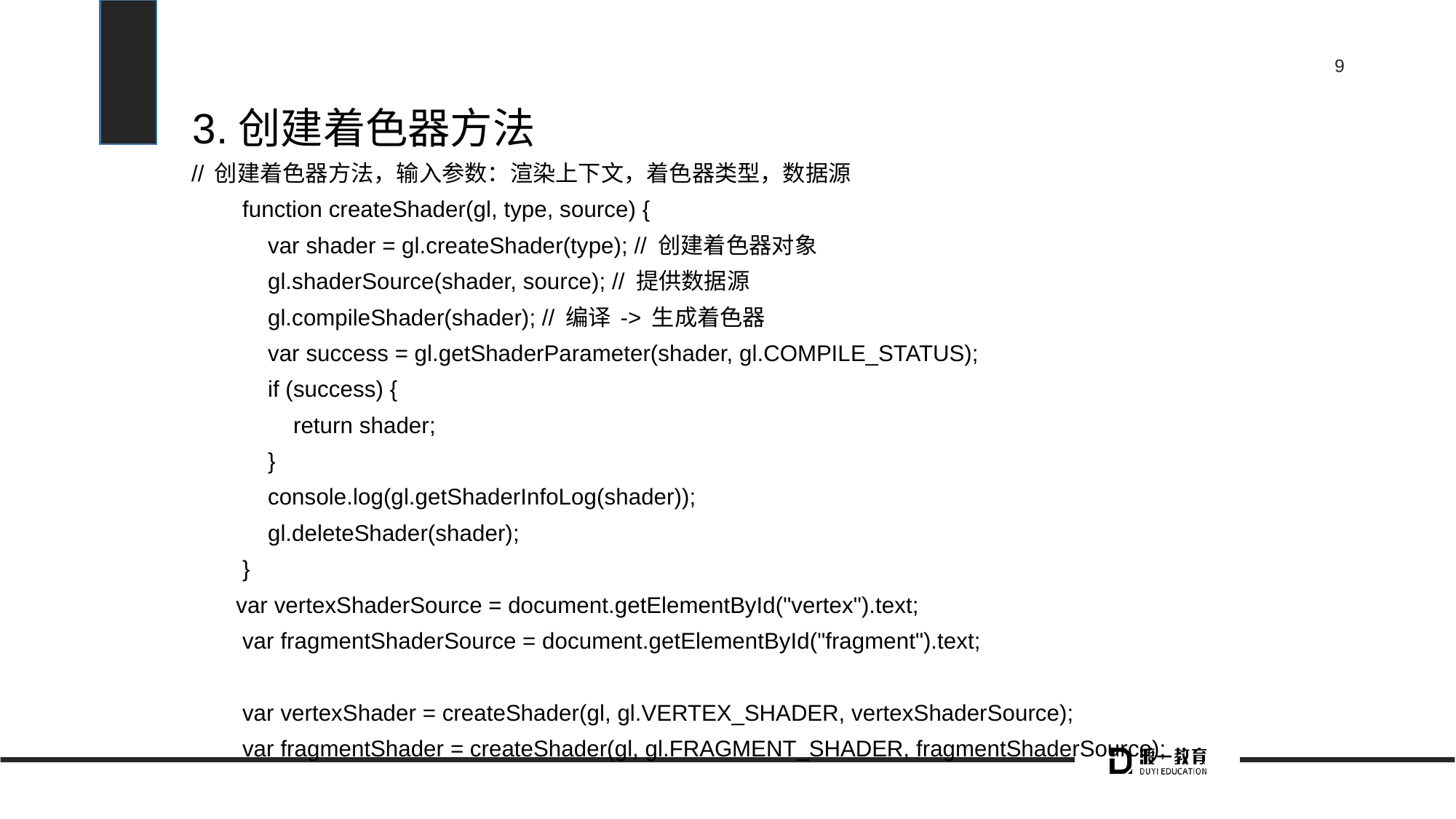

# 3.创建着色器方法
// 创建着色器方法，输入参数：渲染上下文，着色器类型，数据源
        function createShader(gl, type, source) {
            var shader = gl.createShader(type); // 创建着色器对象
            gl.shaderSource(shader, source); // 提供数据源
            gl.compileShader(shader); // 编译 -> 生成着色器
            var success = gl.getShaderParameter(shader, gl.COMPILE_STATUS);
            if (success) {
                return shader;
            }
            console.log(gl.getShaderInfoLog(shader));
            gl.deleteShader(shader);
        }
       var vertexShaderSource = document.getElementById("vertex").text;
        var fragmentShaderSource = document.getElementById("fragment").text;

        var vertexShader = createShader(gl, gl.VERTEX_SHADER, vertexShaderSource);
        var fragmentShader = createShader(gl, gl.FRAGMENT_SHADER, fragmentShaderSource);